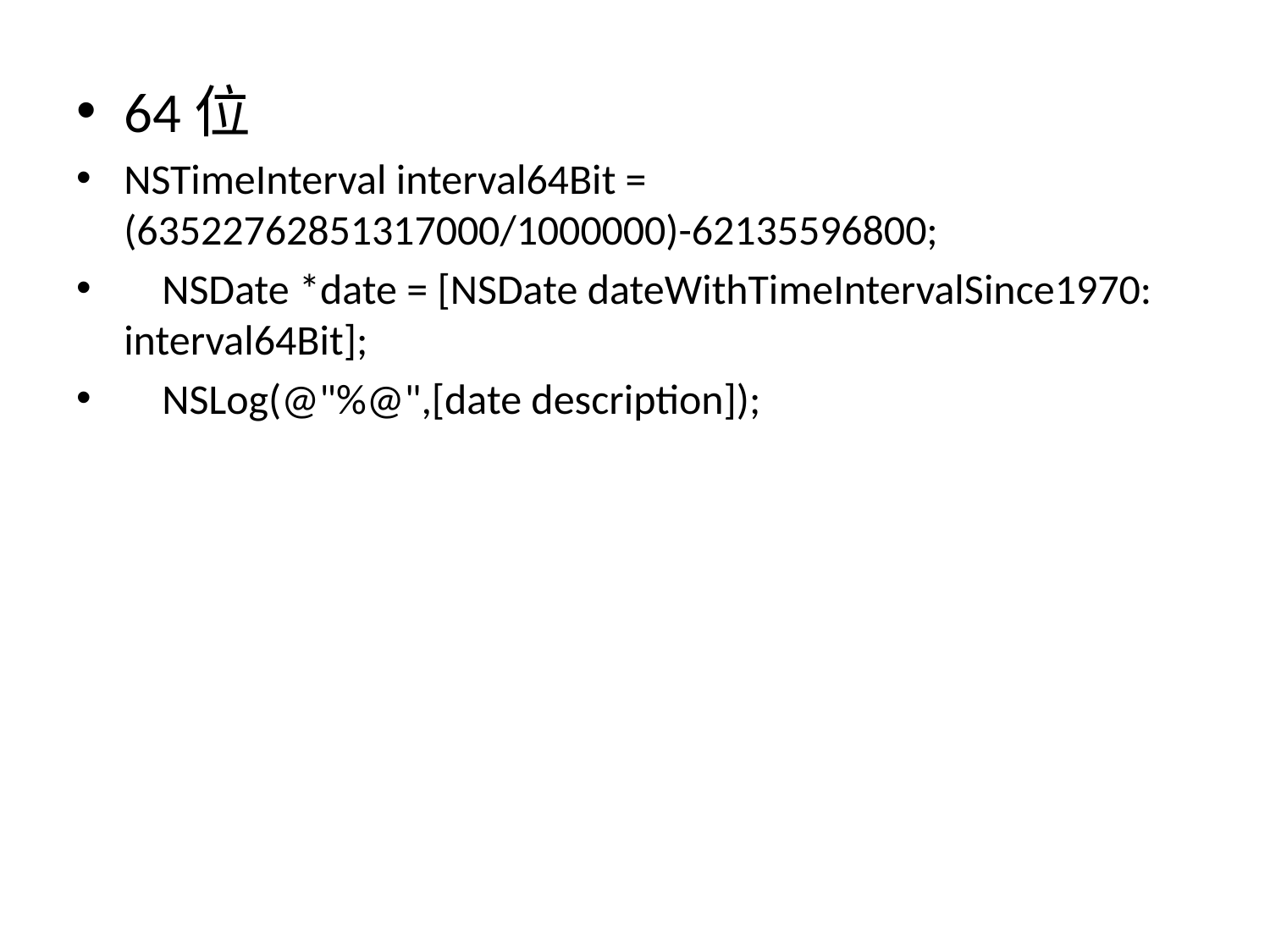

64位
NSTimeInterval interval64Bit = (63522762851317000/1000000)-62135596800;
    NSDate *date = [NSDate dateWithTimeIntervalSince1970: interval64Bit];
    NSLog(@"%@",[date description]);